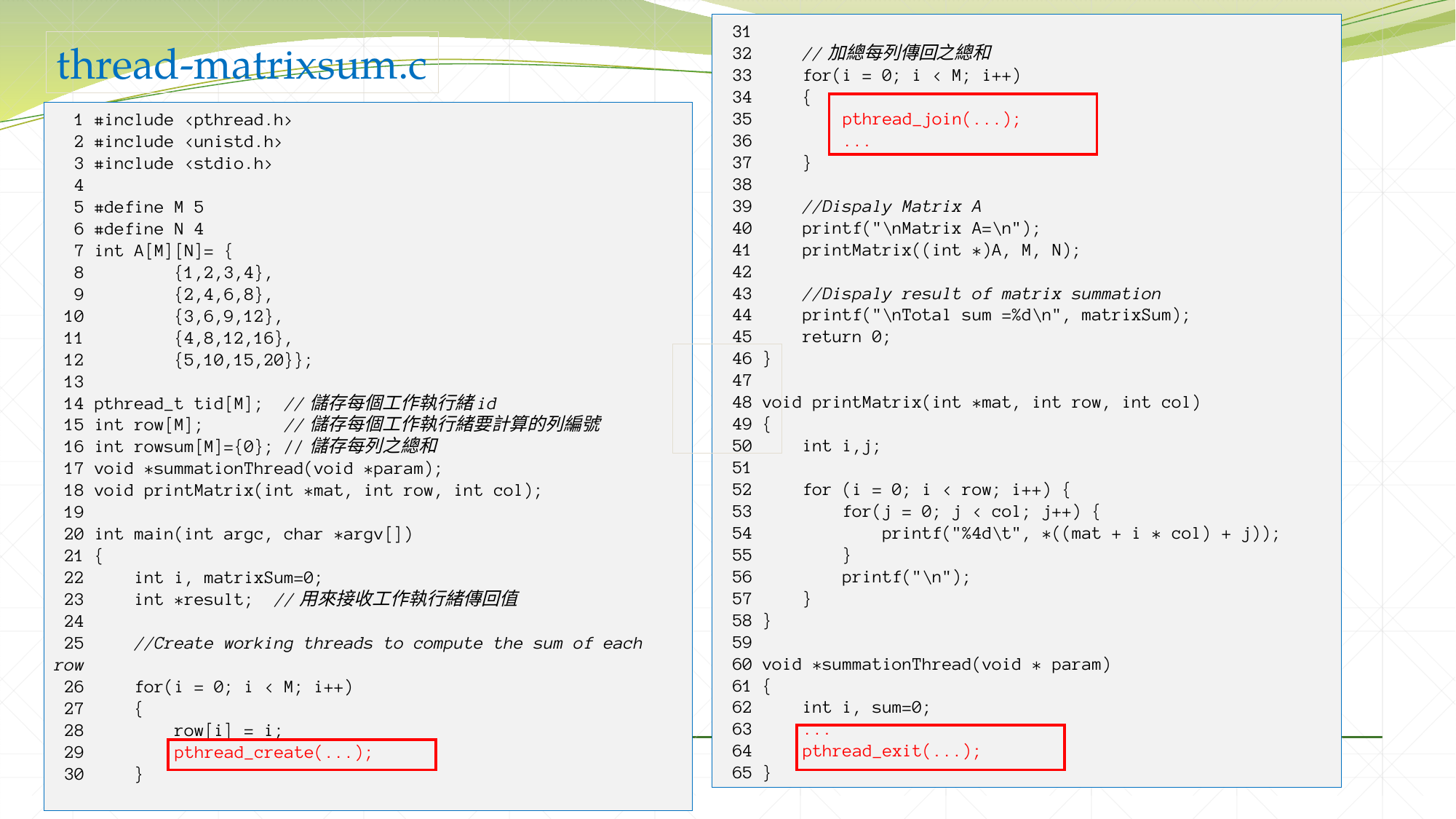

31
 32     //加總每列傳回之總和
 33     for(i = 0; i < M; i++)
 34     {
 35         pthread_join(...);
 36         ...
 37     }
 38
 39     //Dispaly Matrix A
 40     printf("\nMatrix A=\n");
 41     printMatrix((int *)A, M, N);
 42
 43     //Dispaly result of matrix summation
 44     printf("\nTotal sum =%d\n", matrixSum);
 45     return 0;
 46 }
 47
 48 void printMatrix(int *mat, int row, int col)
 49 {
 50     int i,j;
 51
 52     for (i = 0; i < row; i++) {
 53         for(j = 0; j < col; j++) {
 54             printf("%4d\t", *((mat + i * col) + j));
 55         }
 56         printf("\n");
 57     }
 58 }
 59
 60 void *summationThread(void * param)
 61 {
 62     int i, sum=0;
 63     ...
 64     pthread_exit(...);
 65 }
thread-matrixsum.c

  1 #include <pthread.h>
  2 #include <unistd.h>
  3 #include <stdio.h>
  4
  5 #define M 5
  6 #define N 4
  7 int A[M][N]= {
  8         {1,2,3,4},
  9         {2,4,6,8},
 10         {3,6,9,12},
 11         {4,8,12,16},
 12         {5,10,15,20}};
 13
 14 pthread_t tid[M];  //儲存每個工作執行緒id
 15 int row[M];        //儲存每個工作執行緒要計算的列編號
 16 int rowsum[M]={0}; //儲存每列之總和
 17 void *summationThread(void *param);
 18 void printMatrix(int *mat, int row, int col);
 19
 20 int main(int argc, char *argv[])
 21 {
 22     int i, matrixSum=0;
 23     int *result;  //用來接收工作執行緒傳回值
 24
 25     //Create working threads to compute the sum of each row
 26     for(i = 0; i < M; i++)
 27     {
 28         row[i] = i;
 29         pthread_create(...);
 30     }